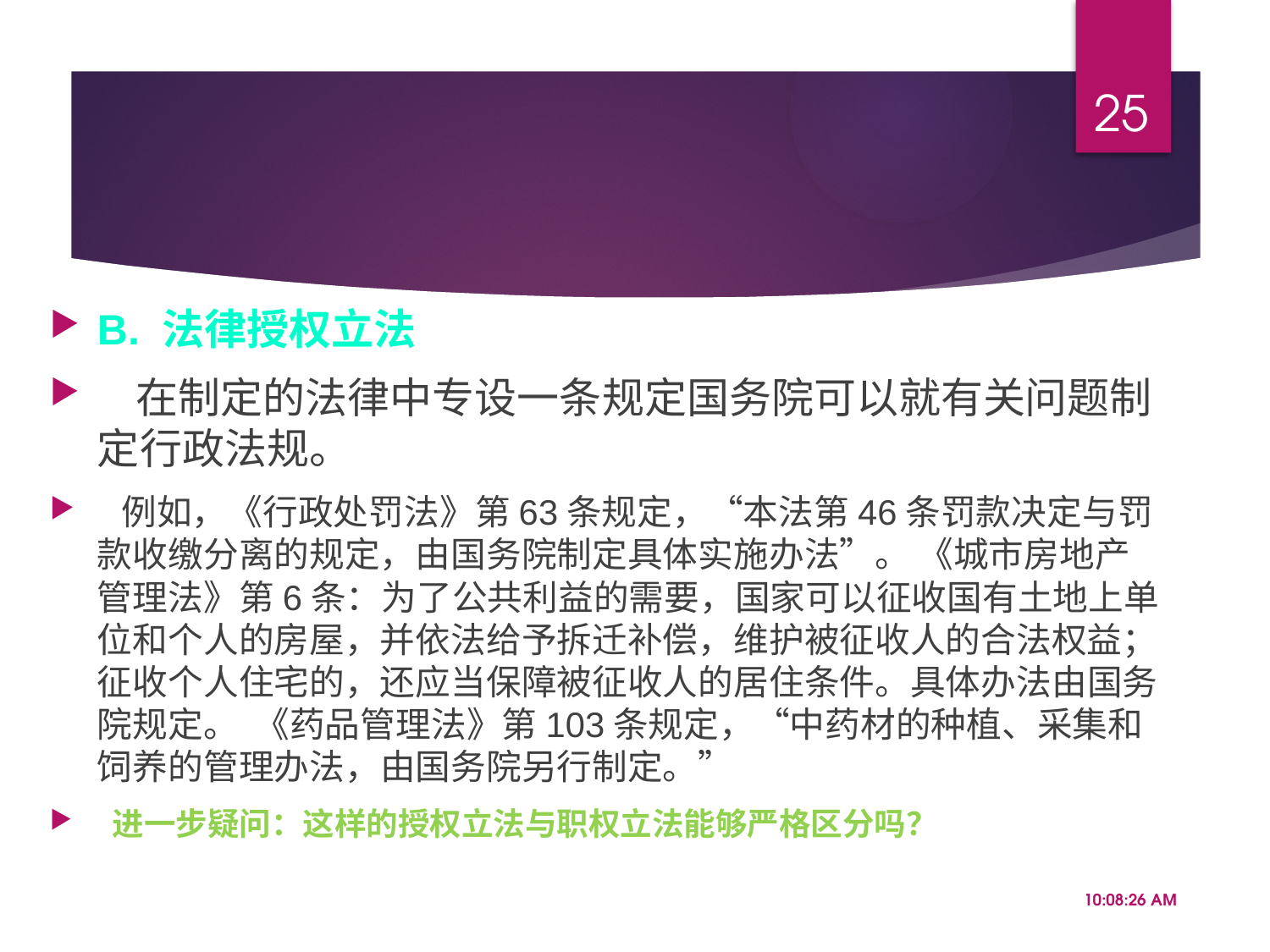

25
#
B. 法律授权立法
   在制定的法律中专设一条规定国务院可以就有关问题制定行政法规。
  例如，《行政处罚法》第63条规定，“本法第46条罚款决定与罚款收缴分离的规定，由国务院制定具体实施办法”。 《城市房地产管理法》第6条：为了公共利益的需要，国家可以征收国有土地上单位和个人的房屋，并依法给予拆迁补偿，维护被征收人的合法权益；征收个人住宅的，还应当保障被征收人的居住条件。具体办法由国务院规定。  《药品管理法》第103条规定，“中药材的种植、采集和饲养的管理办法，由国务院另行制定。”
 进一步疑问：这样的授权立法与职权立法能够严格区分吗？

10:08:26 AM